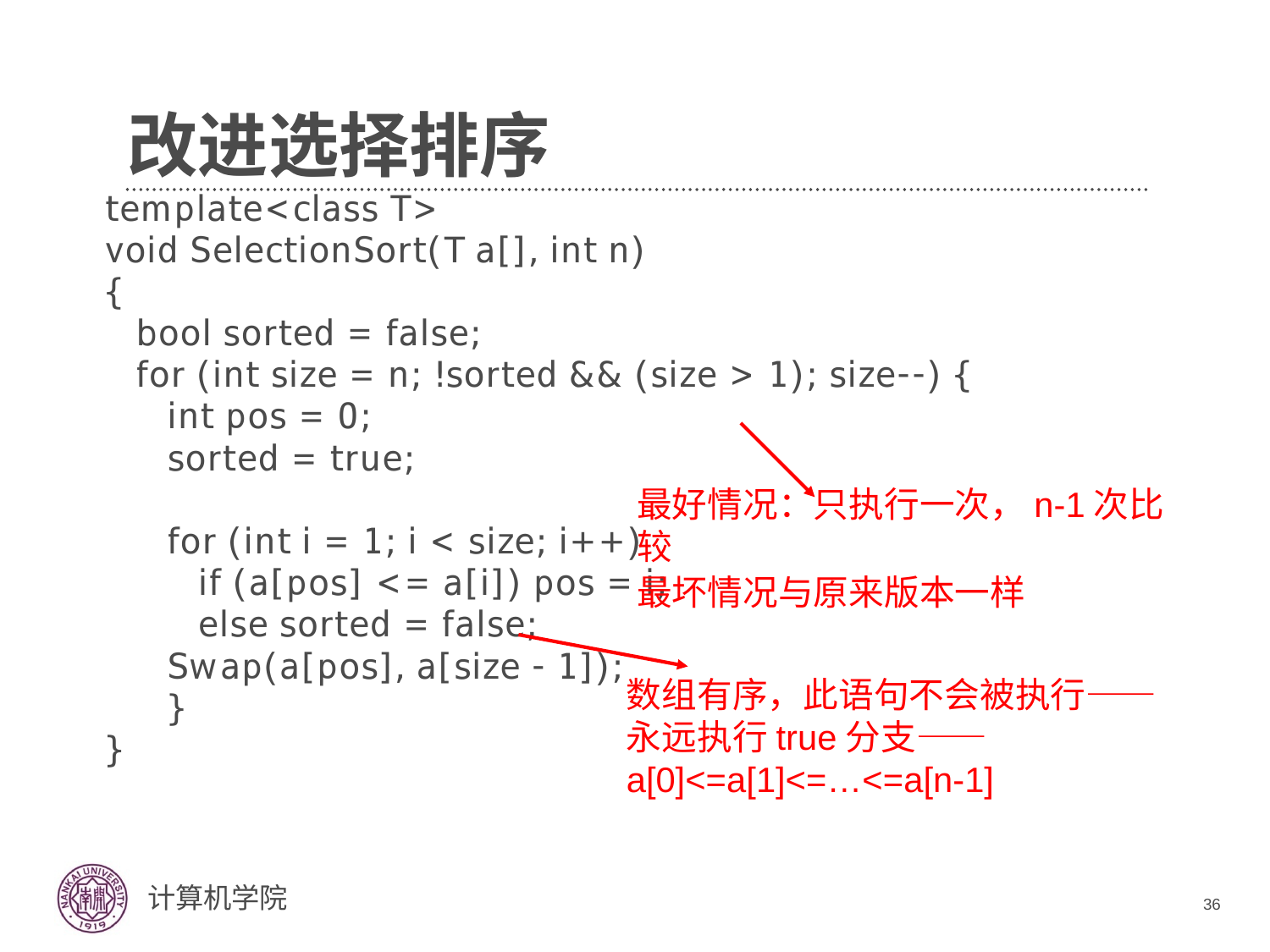

# 改进选择排序
template<class T>
void SelectionSort(T a[], int n)
{
   bool sorted = false;
   for (int size = n; !sorted && (size > 1); size--) {
      int pos = 0;
      sorted = true;

      for (int i = 1; i < size; i++)
         if (a[pos] <= a[i]) pos = i;
         else sorted = false;
      Swap(a[pos], a[size - 1]);
      }
}

最好情况：只执行一次，n-1次比较
最坏情况与原来版本一样

数组有序，此语句不会被执行——永远执行true分支——a[0]<=a[1]<=…<=a[n-1]
36